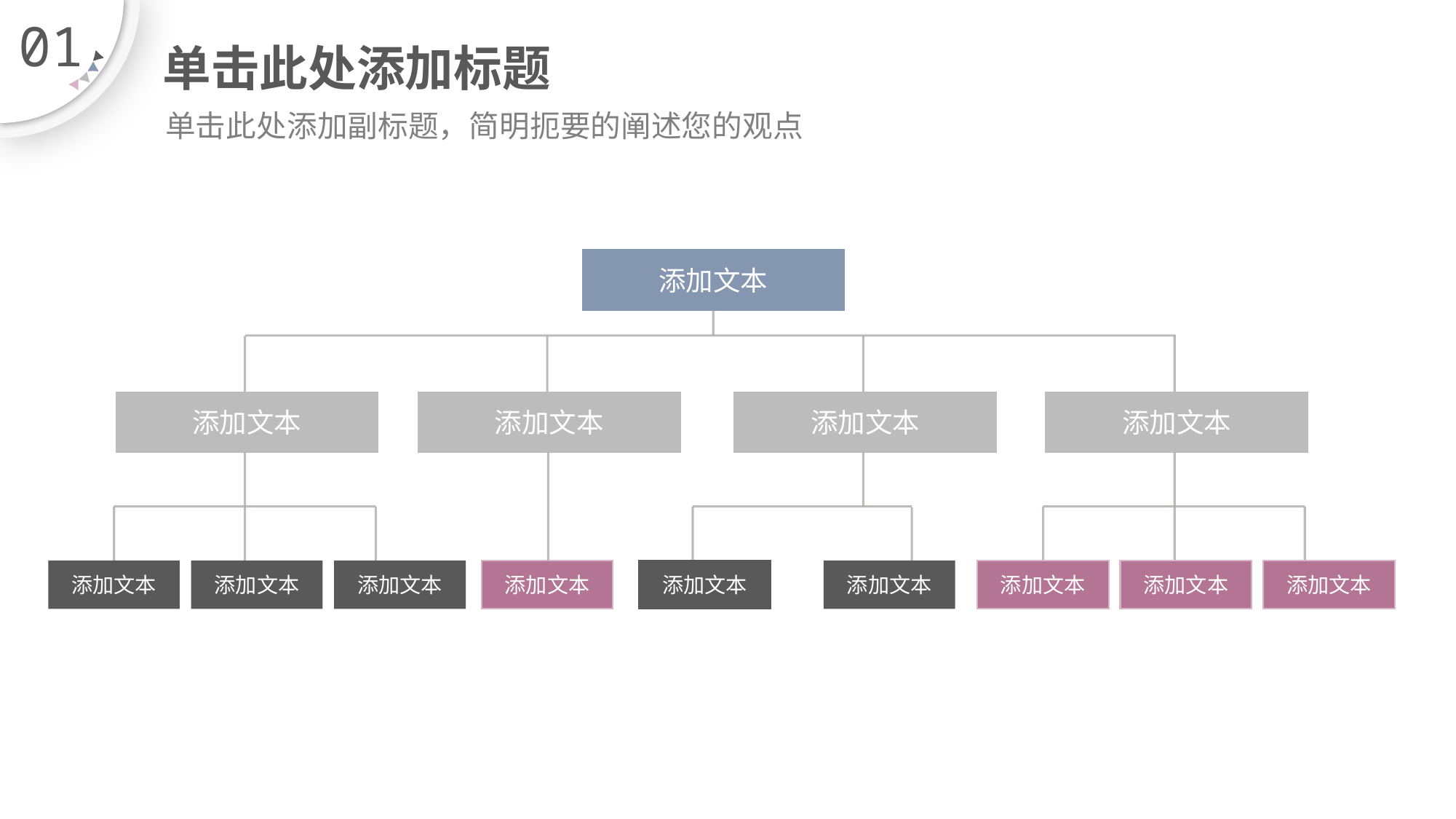

01
单击此处添加标题
单击此处添加副标题，简明扼要的阐述您的观点
添加文本
添加文本
添加文本
添加文本
添加文本
添加文本
添加文本
添加文本
添加文本
添加文本
添加文本
添加文本
添加文本
添加文本